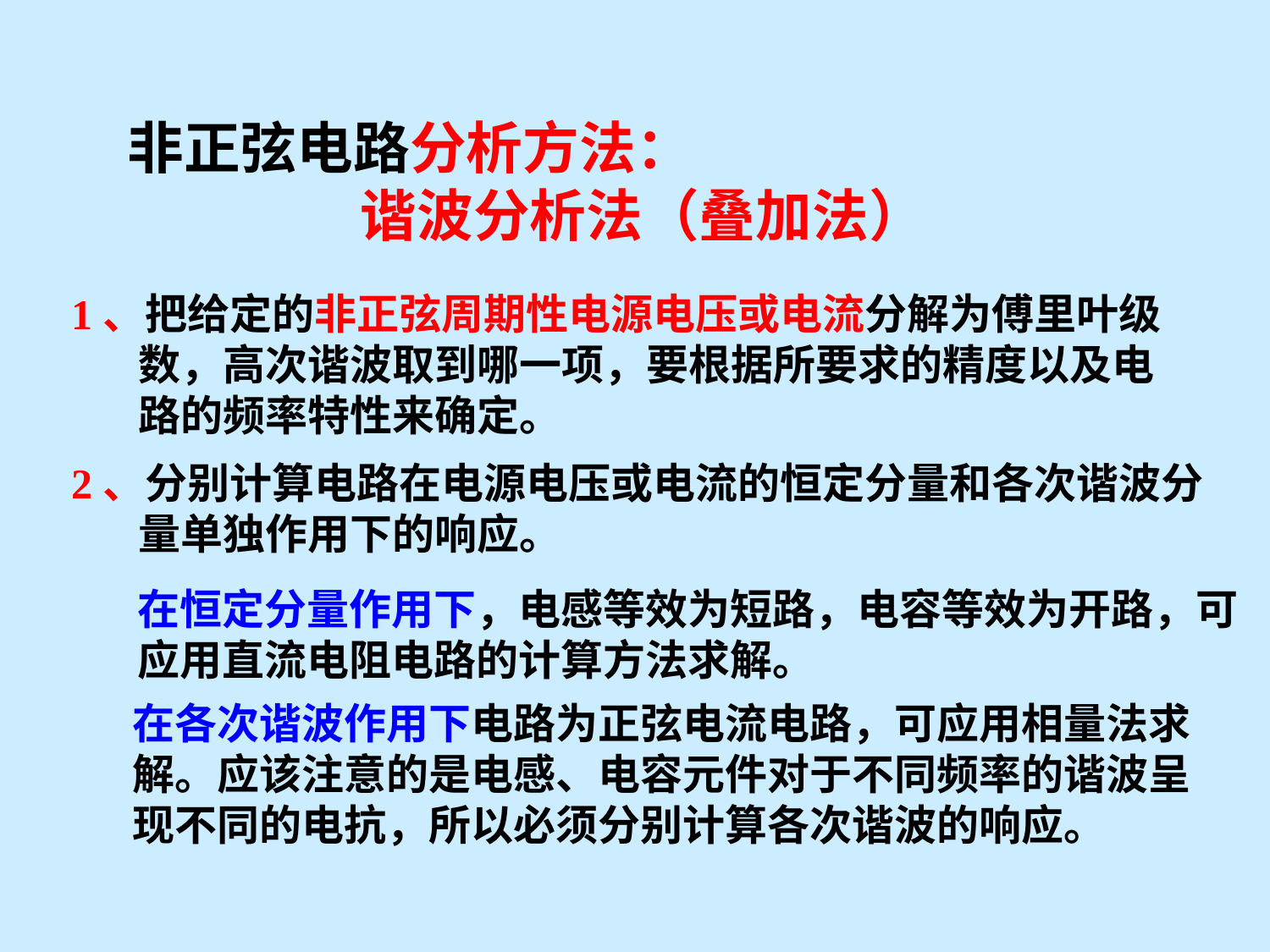

非正弦电路分析方法：
                 谐波分析法（叠加法）
1、把给定的非正弦周期性电源电压或电流分解为傅里叶级数，高次谐波取到哪一项，要根据所要求的精度以及电路的频率特性来确定。
2、分别计算电路在电源电压或电流的恒定分量和各次谐波分量单独作用下的响应。
在恒定分量作用下，电感等效为短路，电容等效为开路，可应用直流电阻电路的计算方法求解。
在各次谐波作用下电路为正弦电流电路，可应用相量法求解。应该注意的是电感、电容元件对于不同频率的谐波呈现不同的电抗，所以必须分别计算各次谐波的响应。